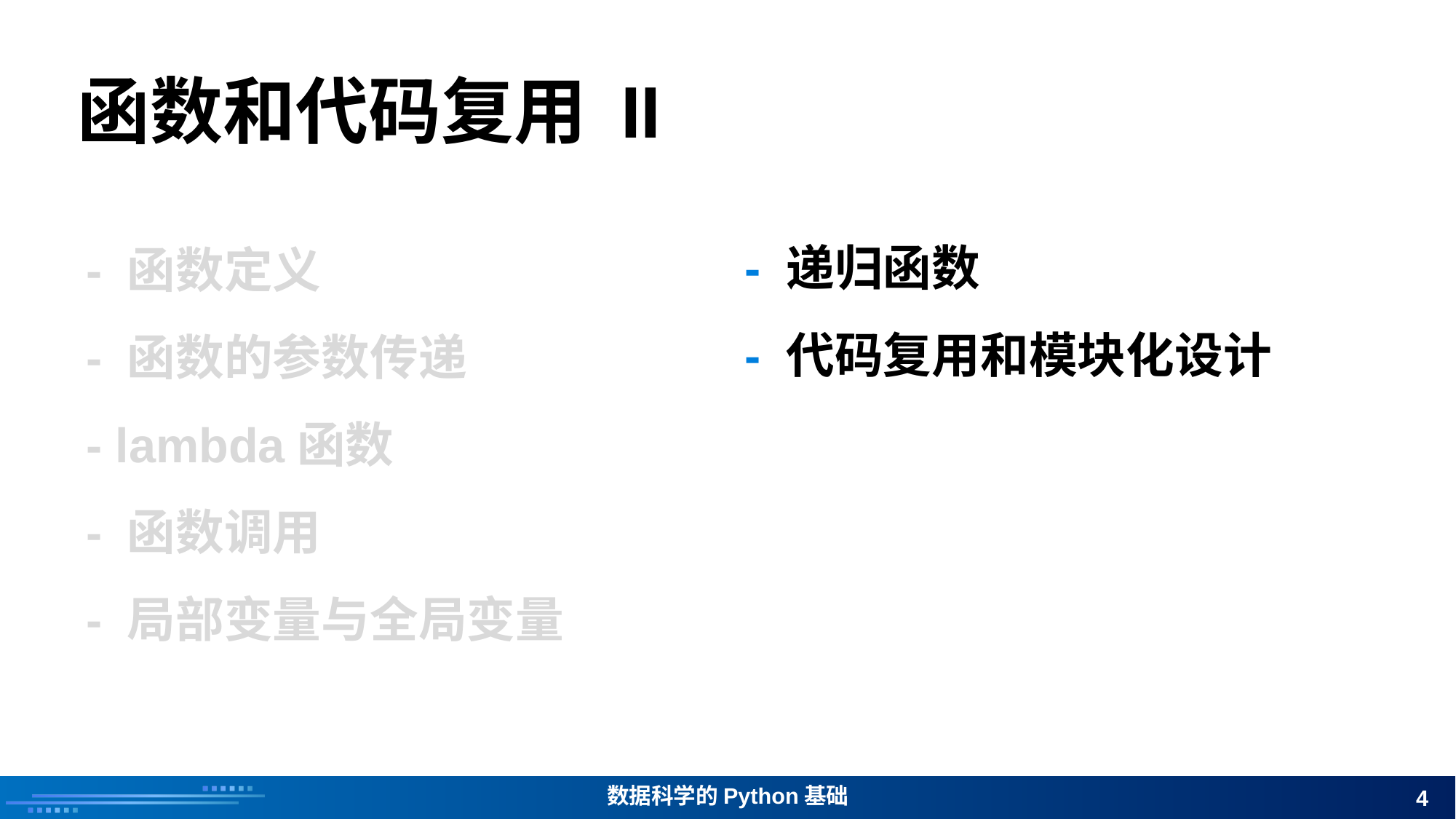

函数和代码复用 II
         - 递归函数
         - 代码复用和模块化设计
         - 函数定义
         - 函数的参数传递
         - lambda函数
         - 函数调用
         - 局部变量与全局变量